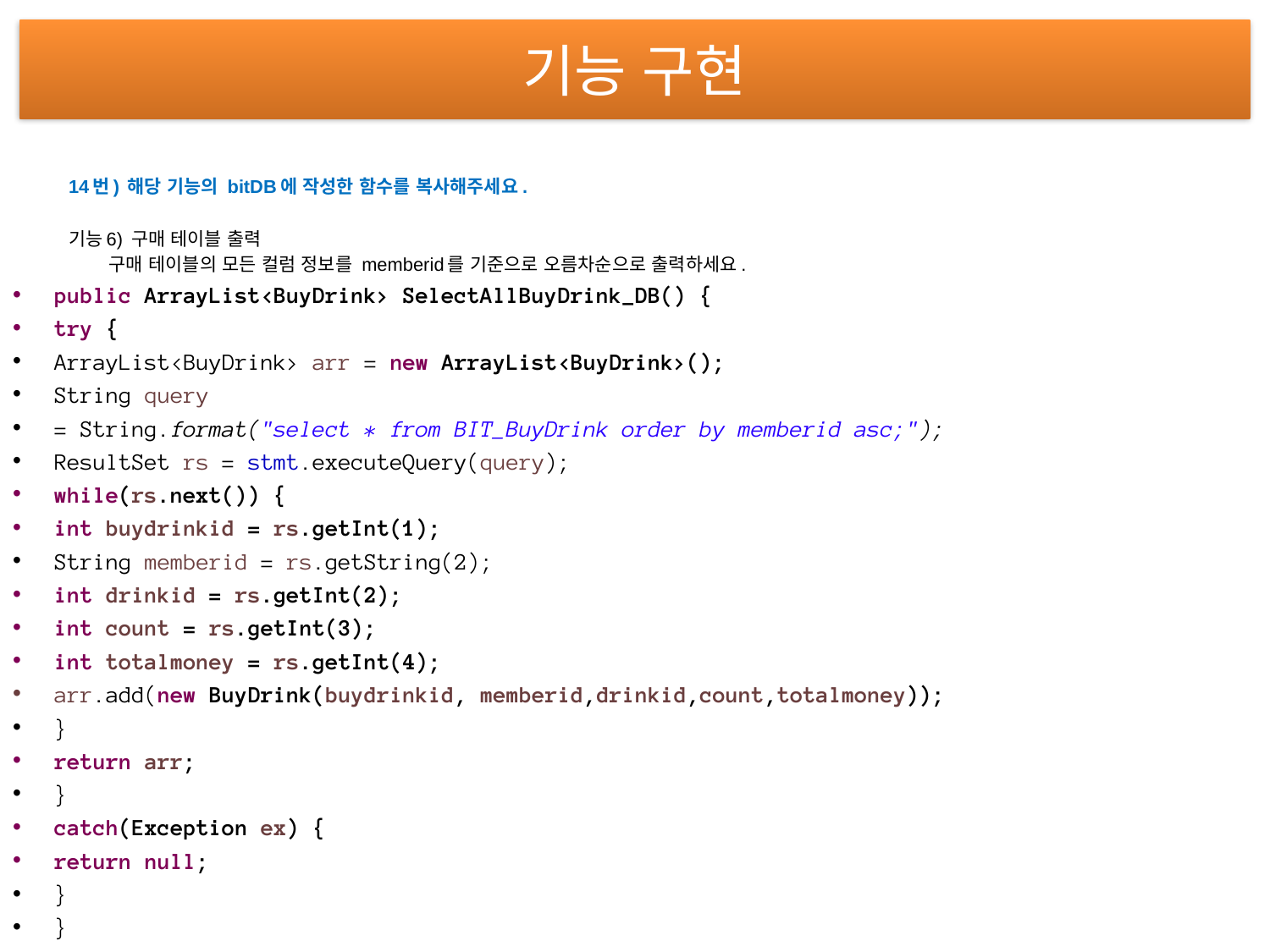

# 기능 구현
14번) 해당 기능의 bitDB에 작성한 함수를 복사해주세요.

기능6) 구매 테이블 출력
       구매 테이블의 모든 컬럼 정보를 memberid를 기준으로 오름차순으로 출력하세요.
public ArrayList<BuyDrink> SelectAllBuyDrink_DB() {
try {
ArrayList<BuyDrink> arr = new ArrayList<BuyDrink>();
String query
= String.format("select * from BIT_BuyDrink order by memberid asc;");
ResultSet rs = stmt.executeQuery(query);
while(rs.next()) {
int buydrinkid = rs.getInt(1);
String memberid = rs.getString(2);
int drinkid = rs.getInt(2);
int count = rs.getInt(3);
int totalmoney = rs.getInt(4);
arr.add(new BuyDrink(buydrinkid, memberid,drinkid,count,totalmoney));
}
return arr;
}
catch(Exception ex) {
return null;
}
}